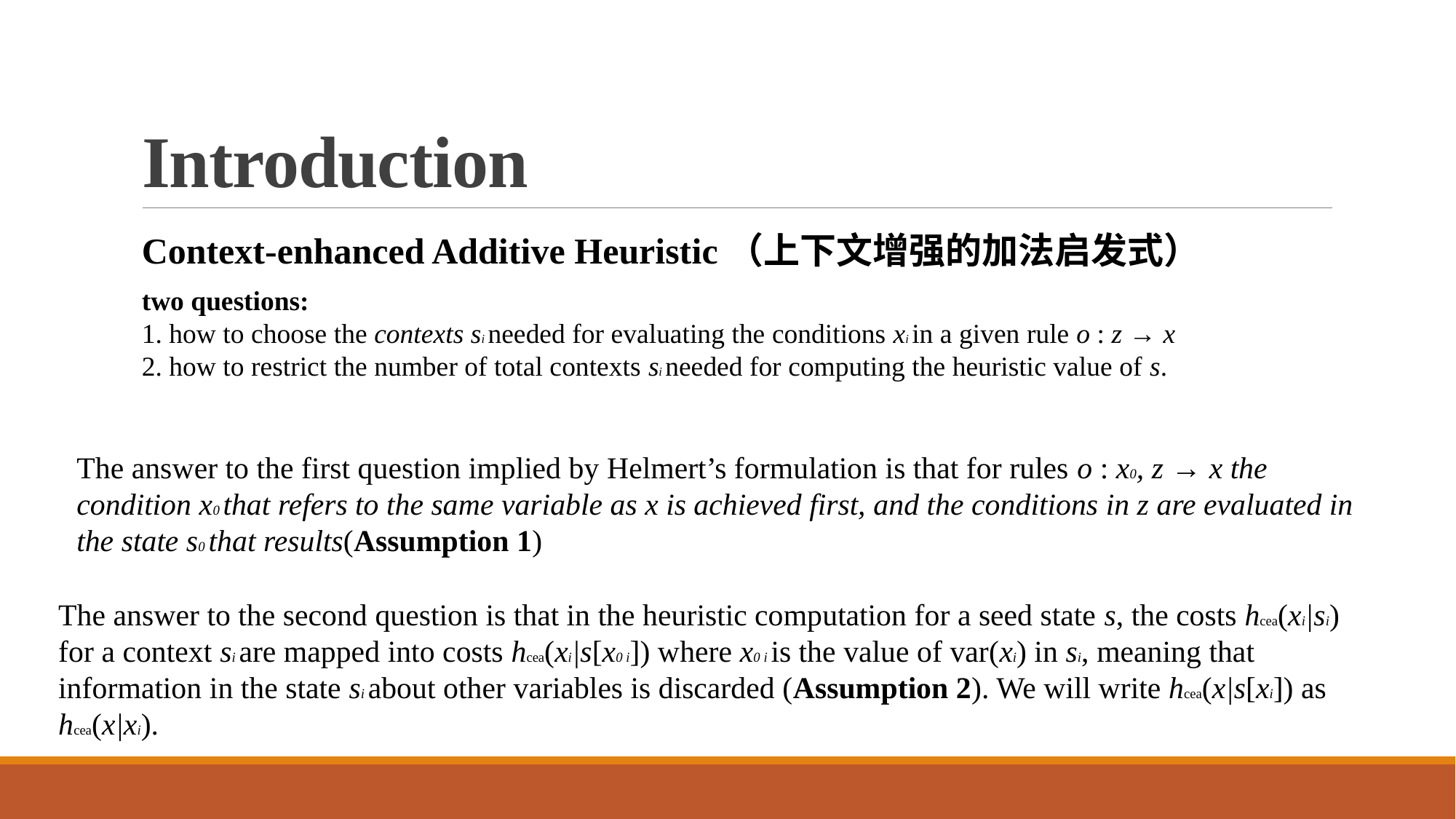

# Introduction
Context-enhanced Additive Heuristic（上下文增强的加法启发式）
two questions:
1. how to choose the contexts si needed for evaluating the conditions xi in a given rule o : z → x
2. how to restrict the number of total contexts si needed for computing the heuristic value of s.
The answer to the first question implied by Helmert’s formulation is that for rules o : x0, z → x the condition x0 that refers to the same variable as x is achieved first, and the conditions in z are evaluated in the state s0 that results(Assumption 1)
The answer to the second question is that in the heuristic computation for a seed state s, the costs hcea(xi|si) for a context si are mapped into costs hcea(xi|s[x0 i]) where x0 i is the value of var(xi) in si, meaning that information in the state si about other variables is discarded (Assumption 2). We will write hcea(x|s[xi]) as hcea(x|xi).